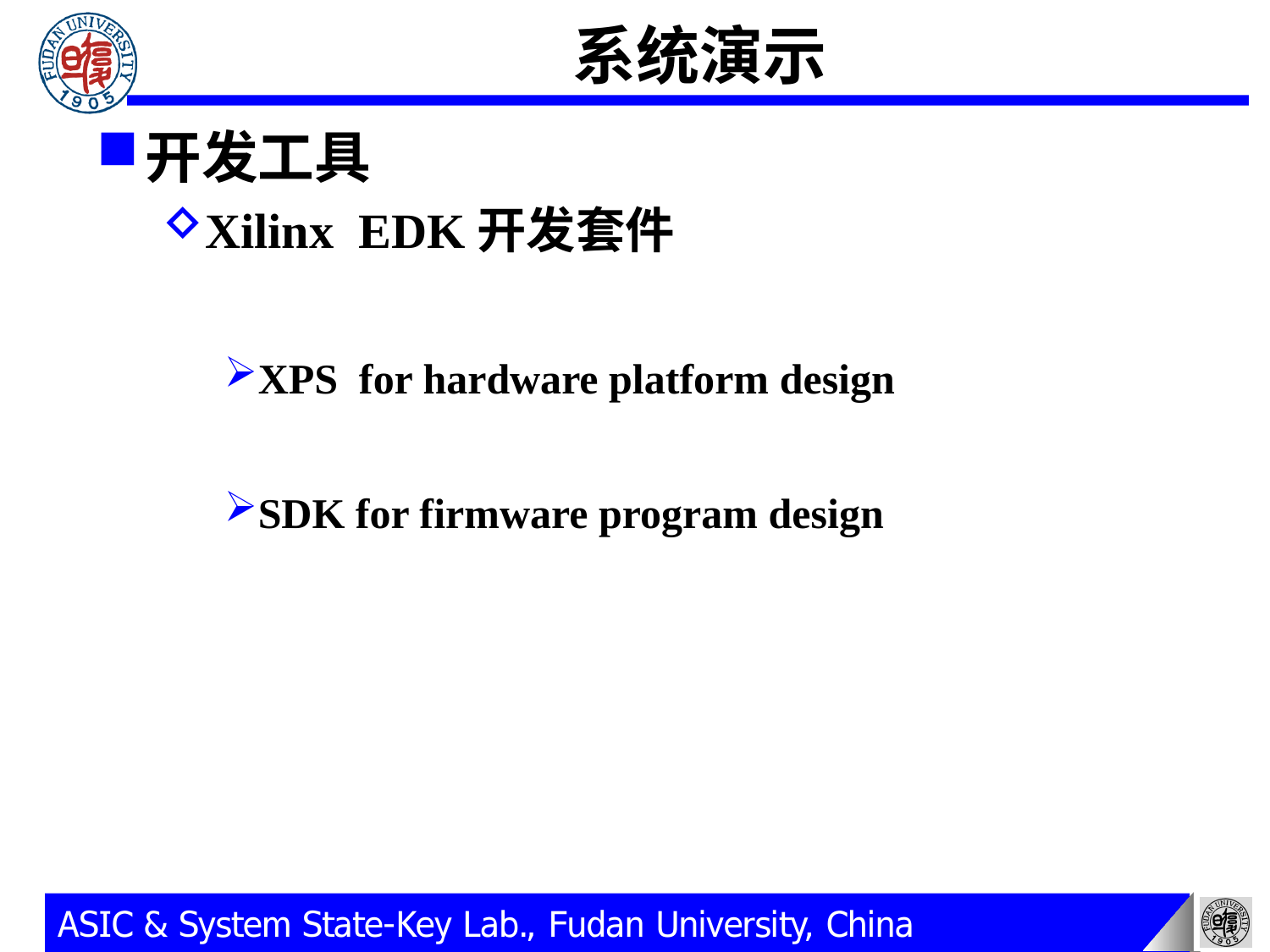

# 系统演示
开发工具
Xilinx  EDK开发套件

XPS  for hardware platform design

SDK for firmware program design